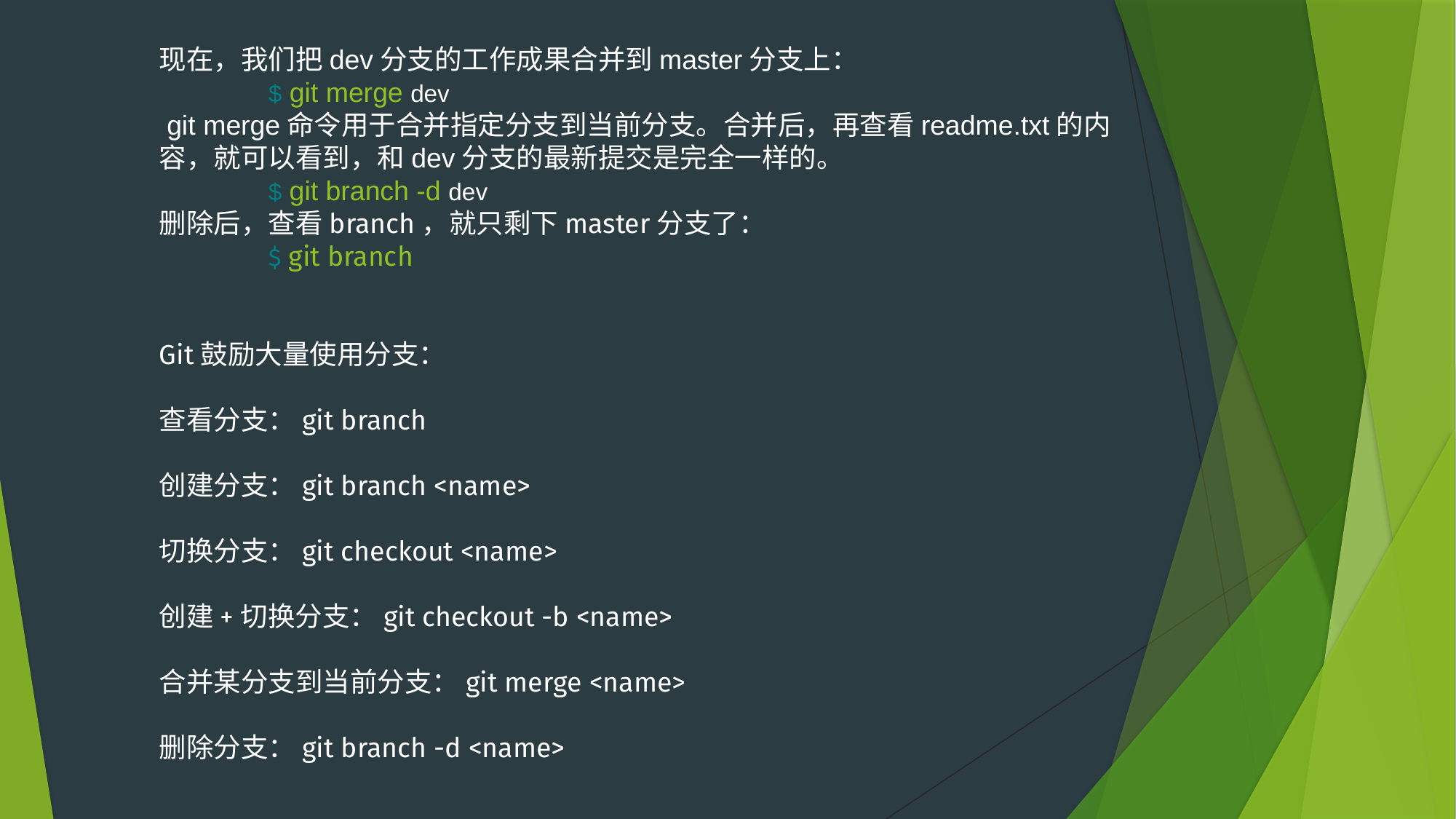

现在，我们把dev分支的工作成果合并到master分支上：
	$ git merge dev
 git merge命令用于合并指定分支到当前分支。合并后，再查看readme.txt的内容，就可以看到，和dev分支的最新提交是完全一样的。
	$ git branch -d dev
删除后，查看branch，就只剩下master分支了：
	$ git branch

Git鼓励大量使用分支：

查看分支：git branch

创建分支：git branch <name>

切换分支：git checkout <name>

创建+切换分支：git checkout -b <name>

合并某分支到当前分支：git merge <name>

删除分支：git branch -d <name>